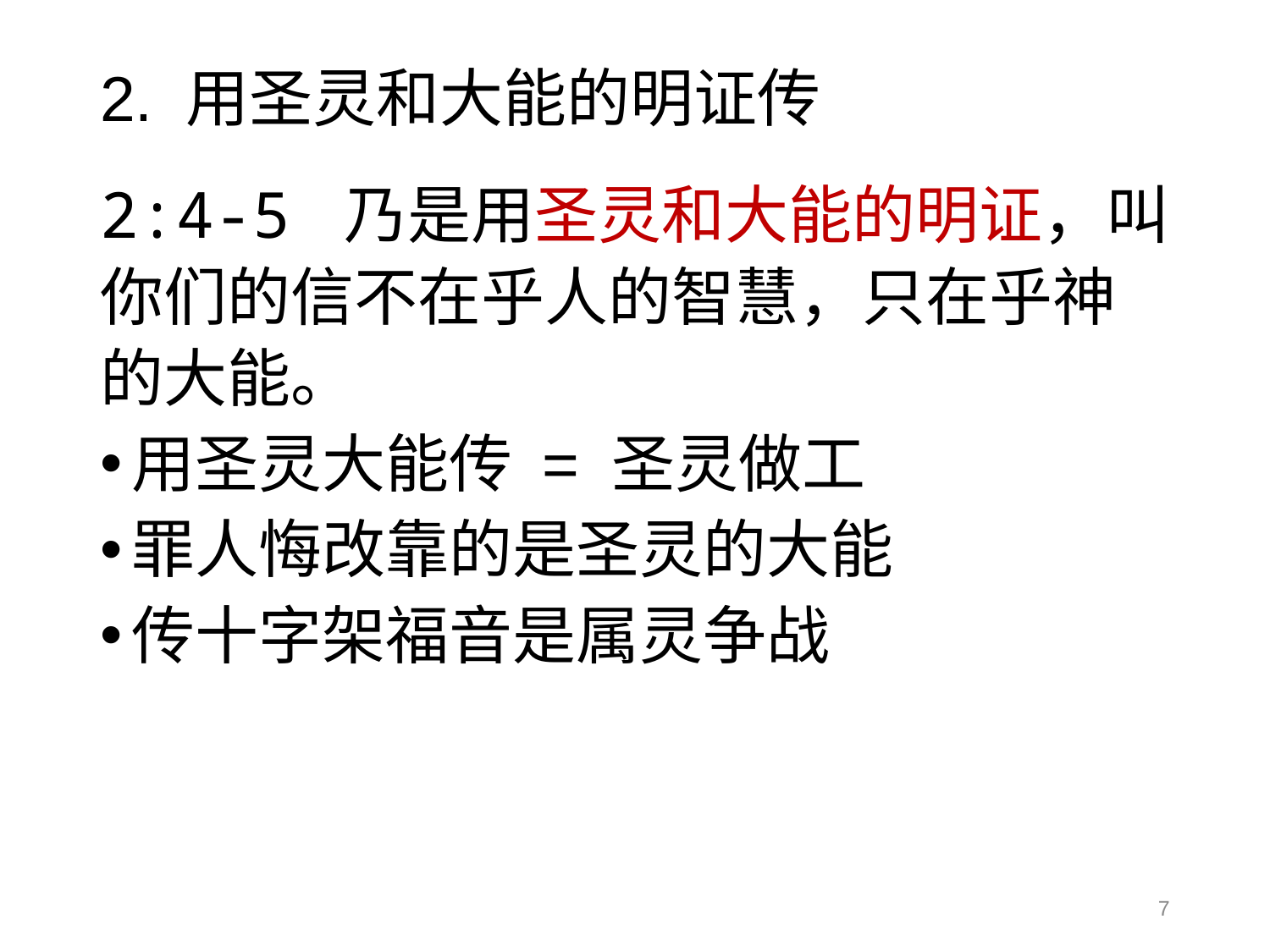

# 2. 用圣灵和大能的明证传
2:4-5 乃是用圣灵和大能的明证，叫你们的信不在乎人的智慧，只在乎神的大能。
用圣灵大能传 = 圣灵做工
罪人悔改靠的是圣灵的大能
传十字架福音是属灵争战
7